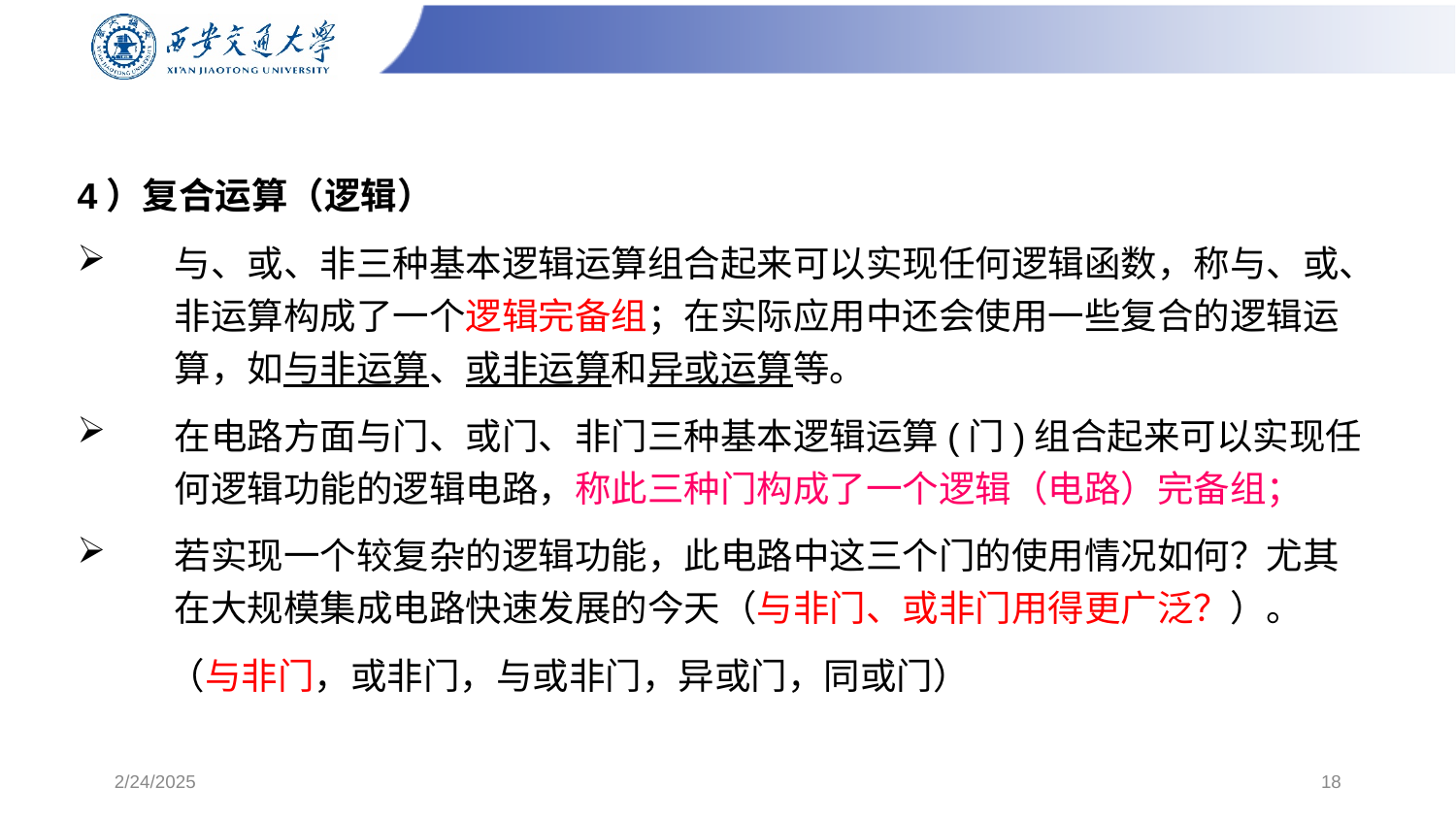

# 4）复合运算（逻辑）
与、或、非三种基本逻辑运算组合起来可以实现任何逻辑函数，称与、或、非运算构成了一个逻辑完备组；在实际应用中还会使用一些复合的逻辑运算，如与非运算、或非运算和异或运算等。
在电路方面与门、或门、非门三种基本逻辑运算(门)组合起来可以实现任何逻辑功能的逻辑电路，称此三种门构成了一个逻辑（电路）完备组；
若实现一个较复杂的逻辑功能，此电路中这三个门的使用情况如何？尤其在大规模集成电路快速发展的今天（与非门、或非门用得更广泛？）。
          （与非门，或非门，与或非门，异或门，同或门）
2/24/2025
18